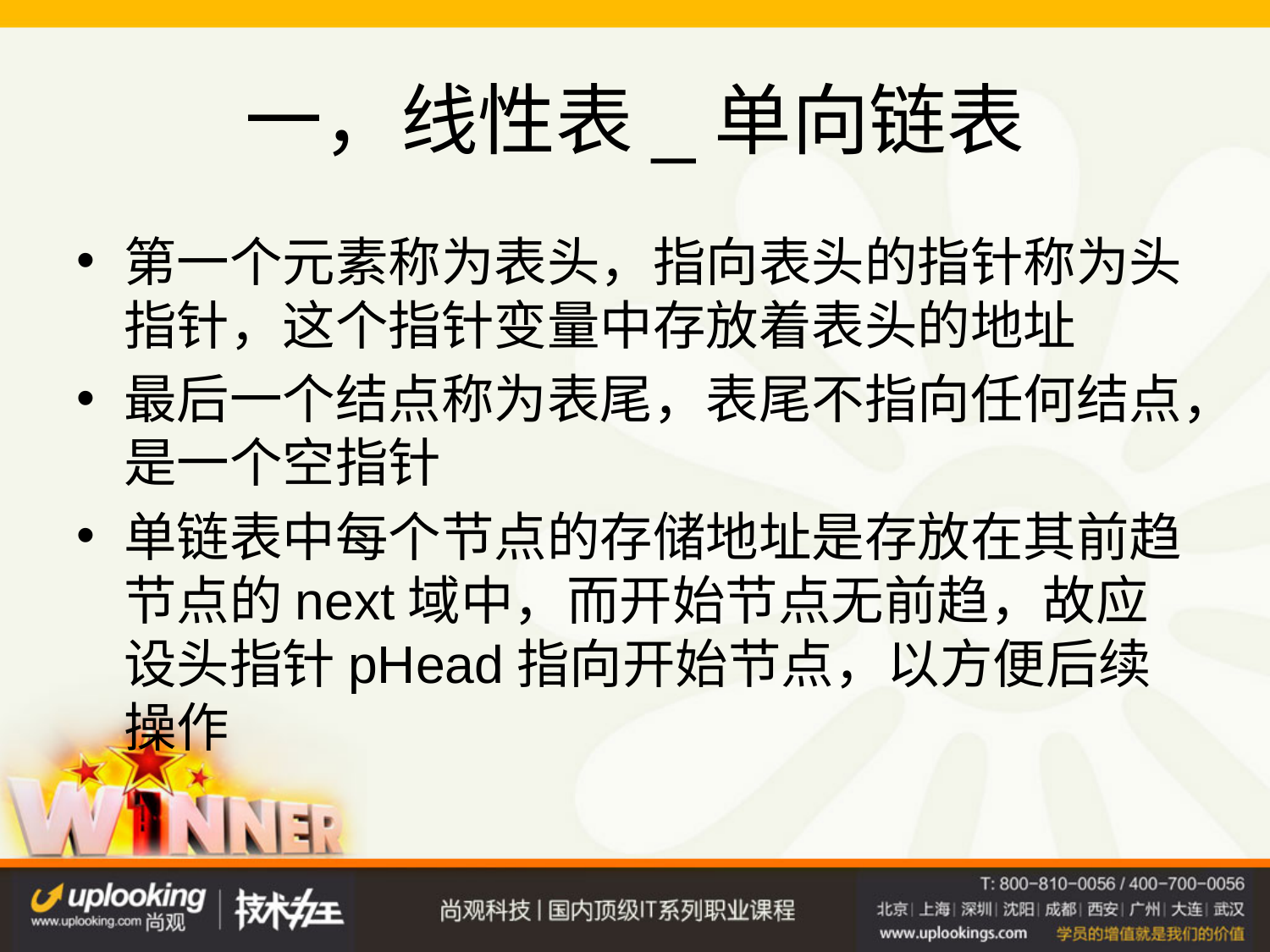

# 一，线性表_单向链表
第一个元素称为表头，指向表头的指针称为头指针，这个指针变量中存放着表头的地址
最后一个结点称为表尾，表尾不指向任何结点，是一个空指针
单链表中每个节点的存储地址是存放在其前趋节点的next域中，而开始节点无前趋，故应设头指针pHead指向开始节点，以方便后续操作